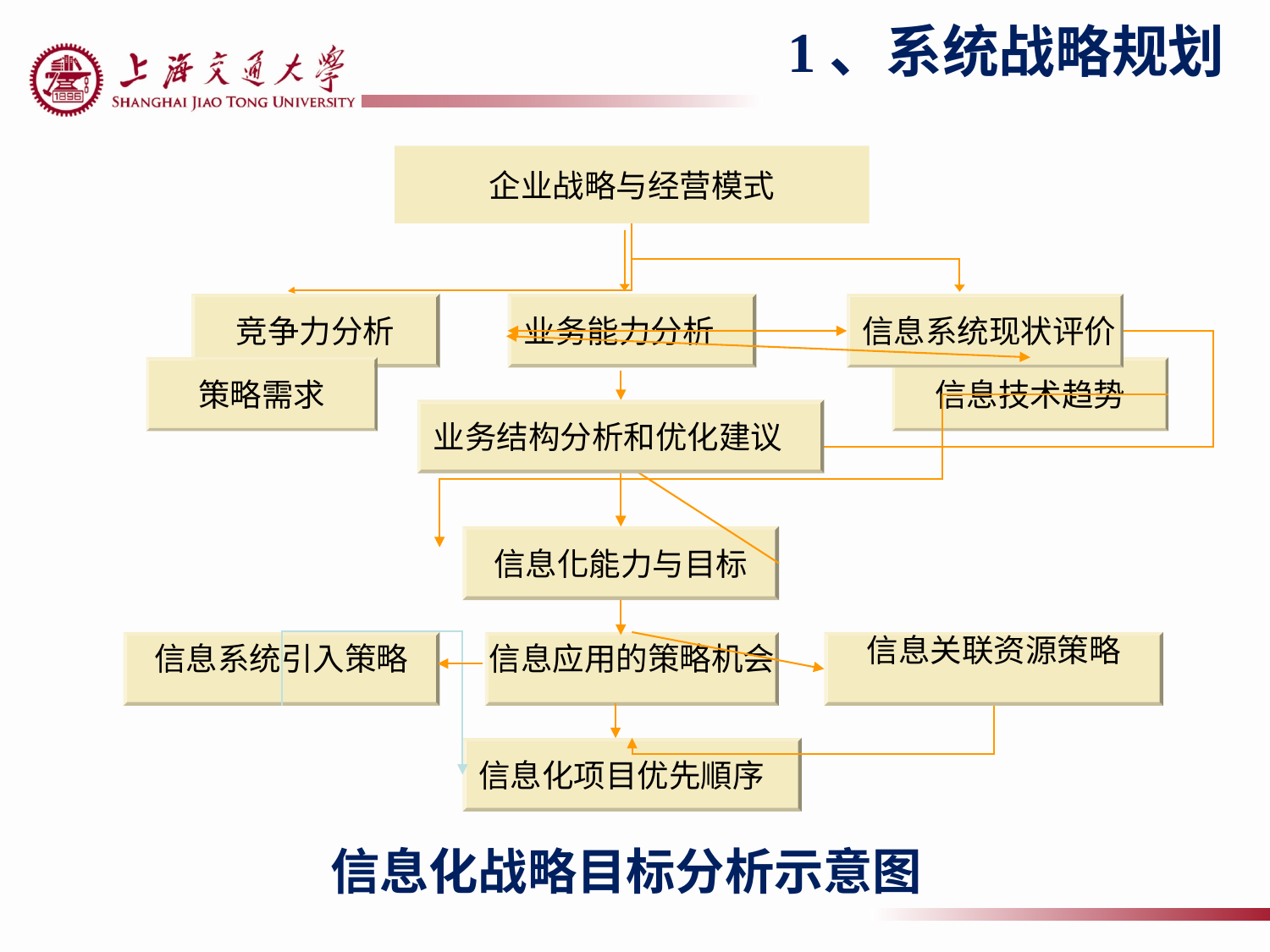

# 1、系统战略规划
企业战略与经营模式
竞争力分析
业务能力分析
信息系统现状评价
策略需求
信息技术趋势
业务结构分析和优化建议
信息化能力与目标
信息系统引入策略

信息应用的策略机会

信息关联资源策略

信息化项目优先順序
信息化战略目标分析示意图